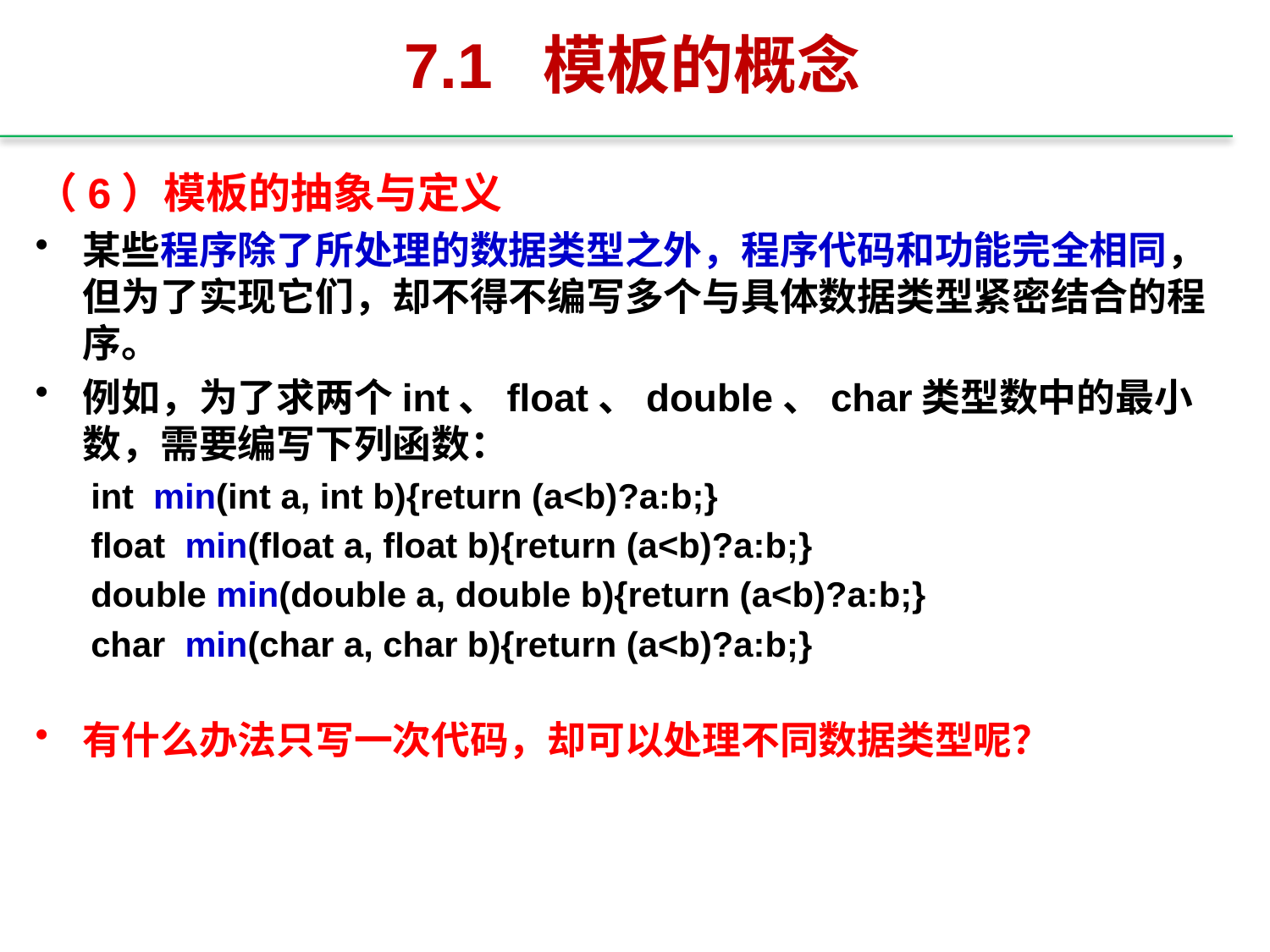

# 7.1  模板的概念
（6）模板的抽象与定义
某些程序除了所处理的数据类型之外，程序代码和功能完全相同，但为了实现它们，却不得不编写多个与具体数据类型紧密结合的程序。
例如，为了求两个int、float、double、char类型数中的最小数，需要编写下列函数：
int  min(int a, int b){return (a<b)?a:b;}
float  min(float a, float b){return (a<b)?a:b;}
double min(double a, double b){return (a<b)?a:b;}
char  min(char a, char b){return (a<b)?a:b;}

有什么办法只写一次代码，却可以处理不同数据类型呢？